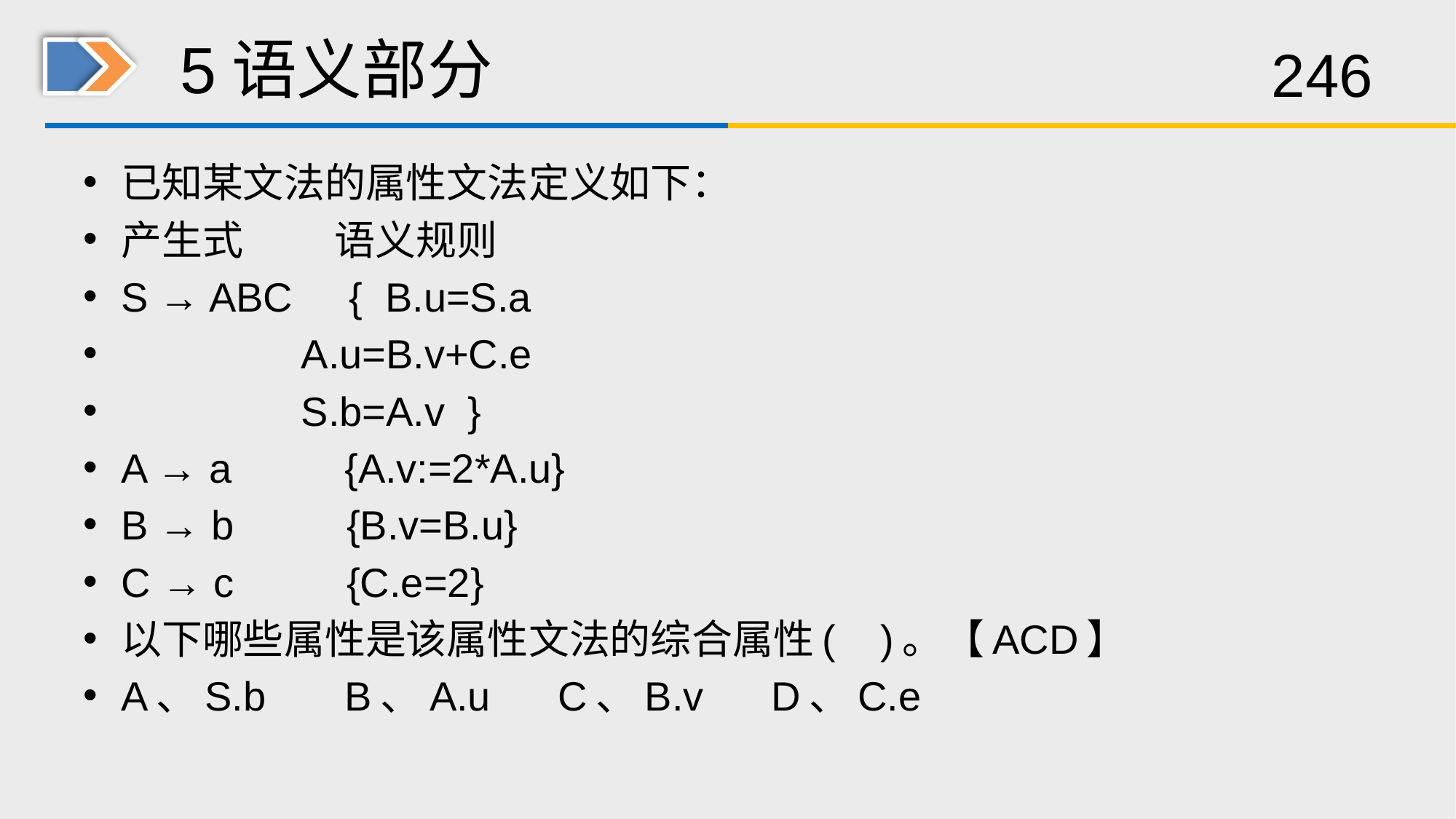

# 5语义部分
246
已知某文法的属性文法定义如下：
产生式          语义规则
S → ABC     {  B.u=S.a
                A.u=B.v+C.e
                S.b=A.v  }
A → a          {A.v:=2*A.u}
B → b          {B.v=B.u}
C → c          {C.e=2}
以下哪些属性是该属性文法的综合属性(    )。【ACD】
A、S.b       B、A.u      C、B.v      D、C.e